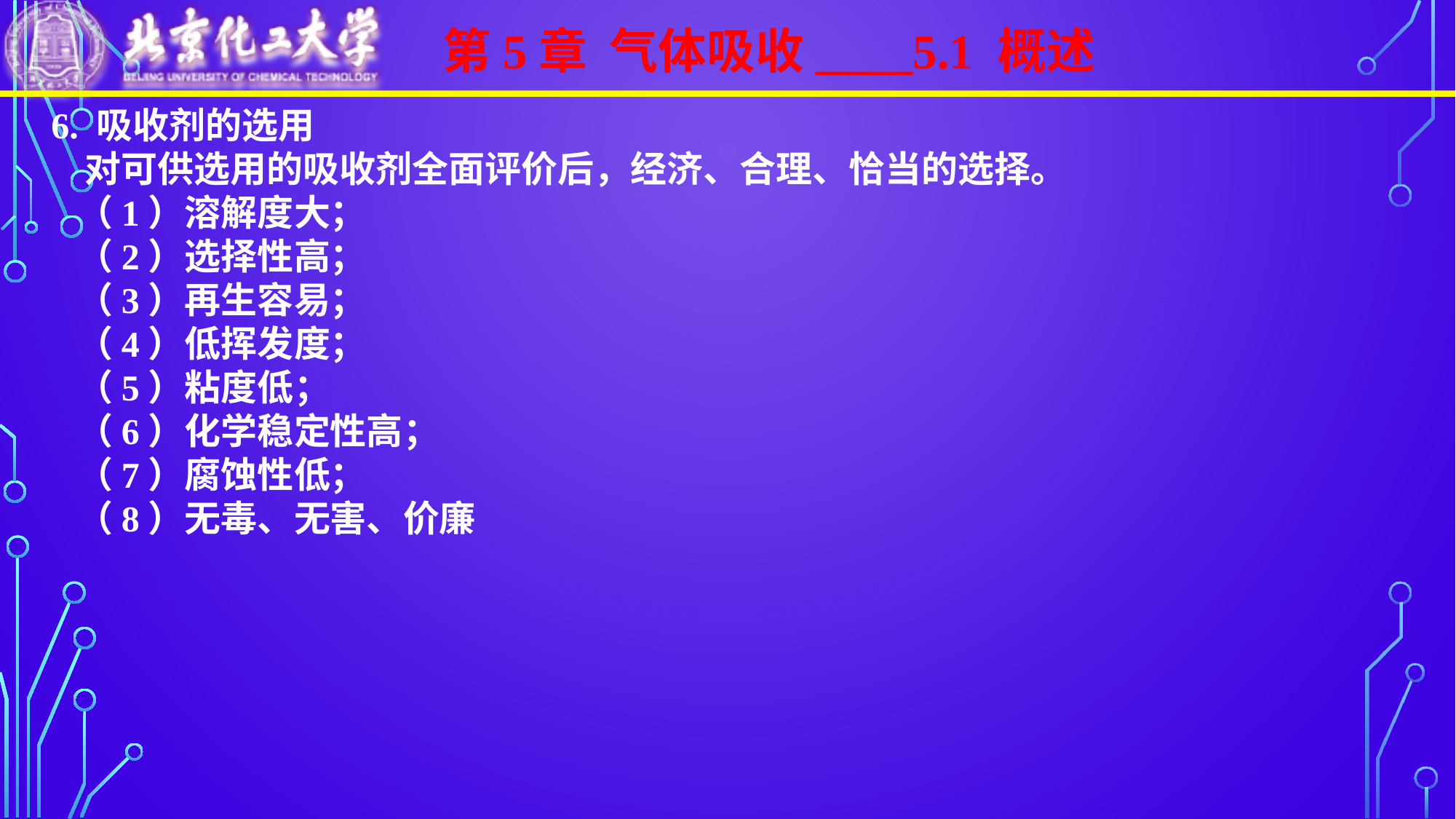

第5章  气体吸收____5.1 概述
6. 吸收剂的选用
   对可供选用的吸收剂全面评价后，经济、合理、恰当的选择。
  （1）溶解度大；
  （2）选择性高；
  （3）再生容易；
  （4）低挥发度；
  （5）粘度低；
  （6）化学稳定性高；
  （7）腐蚀性低；
  （8）无毒、无害、价廉